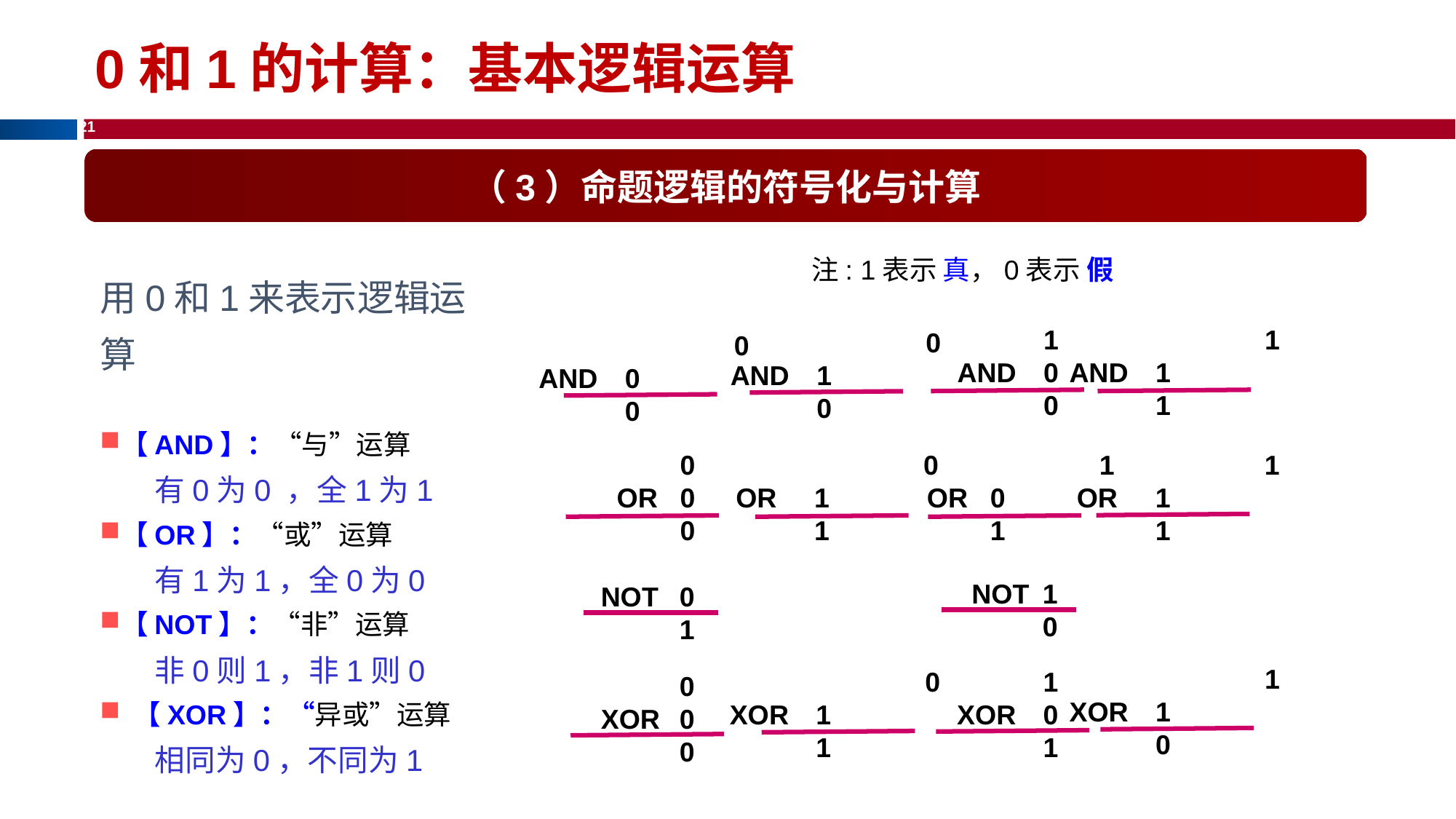

0和1的计算：基本逻辑运算
（3）命题逻辑的符号化与计算
注: 1表示 真，0表示 假
用0和1来表示逻辑运算

【AND】：“与”运算
有0为0 ，全1为1
【OR】：“或”运算
有1为1，全0为0
【NOT】：“非”运算
非0则1，非1则0
 【XOR】：“异或”运算
相同为0，不同为1
            	1
   AND 	0
         	0

		1
   AND  	1
            	1

		0
   AND  	1
            	0

	   	0
   AND   	0
            	0

　　　	0
      OR	0
           	0

		0
    OR	1
            	1

		1
      OR	0
            	1

		1
    OR    	1
            	1

     NOT 	1
            	0

    NOT 	0
         	1

		1
   XOR   	1
            	0

		0
   XOR   	1
            	1

           	1
   XOR   	0
            	1

　　	0
    XOR  	0
           	0